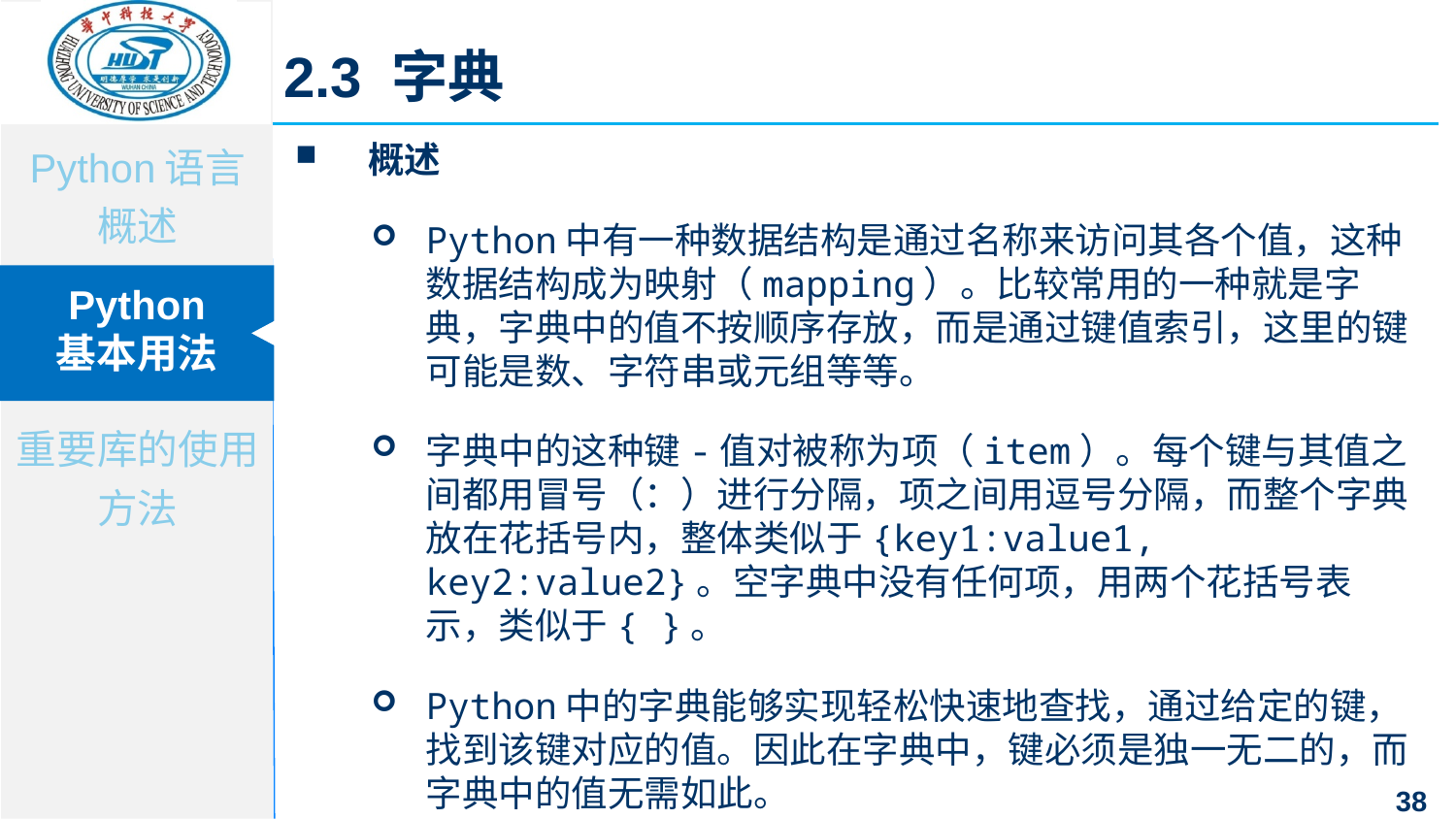

2.3 字典
概述
Python中有一种数据结构是通过名称来访问其各个值，这种数据结构成为映射（mapping）。比较常用的一种就是字典，字典中的值不按顺序存放，而是通过键值索引，这里的键可能是数、字符串或元组等等。
字典中的这种键-值对被称为项（item）。每个键与其值之间都用冒号（：）进行分隔，项之间用逗号分隔，而整个字典放在花括号内，整体类似于{key1:value1, key2:value2}。空字典中没有任何项，用两个花括号表示，类似于{ }。
Python中的字典能够实现轻松快速地查找，通过给定的键，找到该键对应的值。因此在字典中，键必须是独一无二的，而字典中的值无需如此。